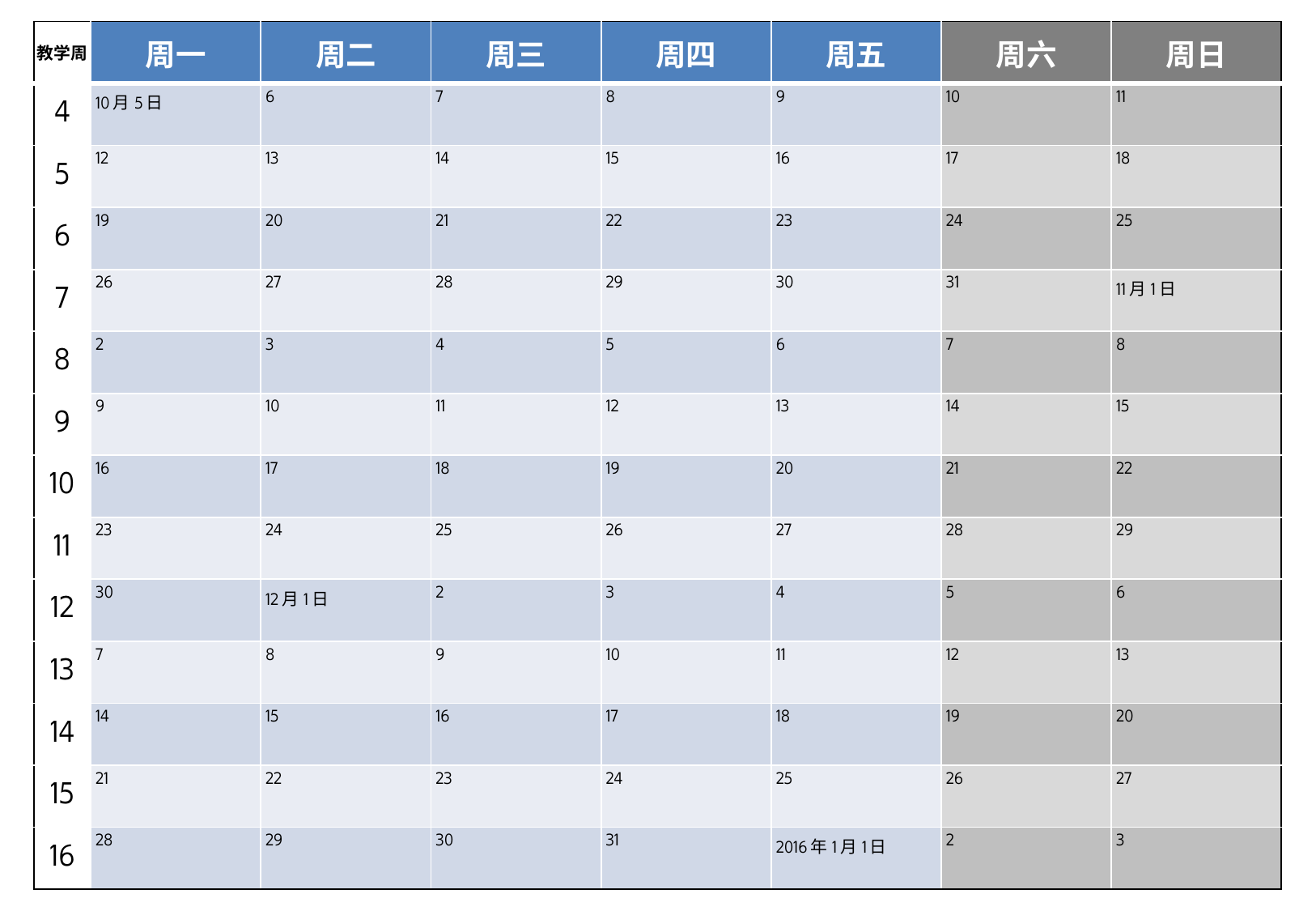

| 教学周 | 周一 | 周二 | 周三 | 周四 | 周五 | 周六 | 周日 |
| --- | --- | --- | --- | --- | --- | --- | --- |
| 4 | 10月5日 | 6 | 7 | 8 | 9 | 10 | 11 |
| 5 | 12 | 13 | 14 | 15 | 16 | 17 | 18 |
| 6 | 19 | 20 | 21 | 22 | 23 | 24 | 25 |
| 7 | 26 | 27 | 28 | 29 | 30 | 31 | 11月1日 |
| 8 | 2 | 3 | 4 | 5 | 6 | 7 | 8 |
| 9 | 9 | 10 | 11 | 12 | 13 | 14 | 15 |
| 10 | 16 | 17 | 18 | 19 | 20 | 21 | 22 |
| 11 | 23 | 24 | 25 | 26 | 27 | 28 | 29 |
| 12 | 30 | 12月1日 | 2 | 3 | 4 | 5 | 6 |
| 13 | 7 | 8 | 9 | 10 | 11 | 12 | 13 |
| 14 | 14 | 15 | 16 | 17 | 18 | 19 | 20 |
| 15 | 21 | 22 | 23 | 24 | 25 | 26 | 27 |
| 16 | 28 | 29 | 30 | 31 | 2016年1月1日 | 2 | 3 |